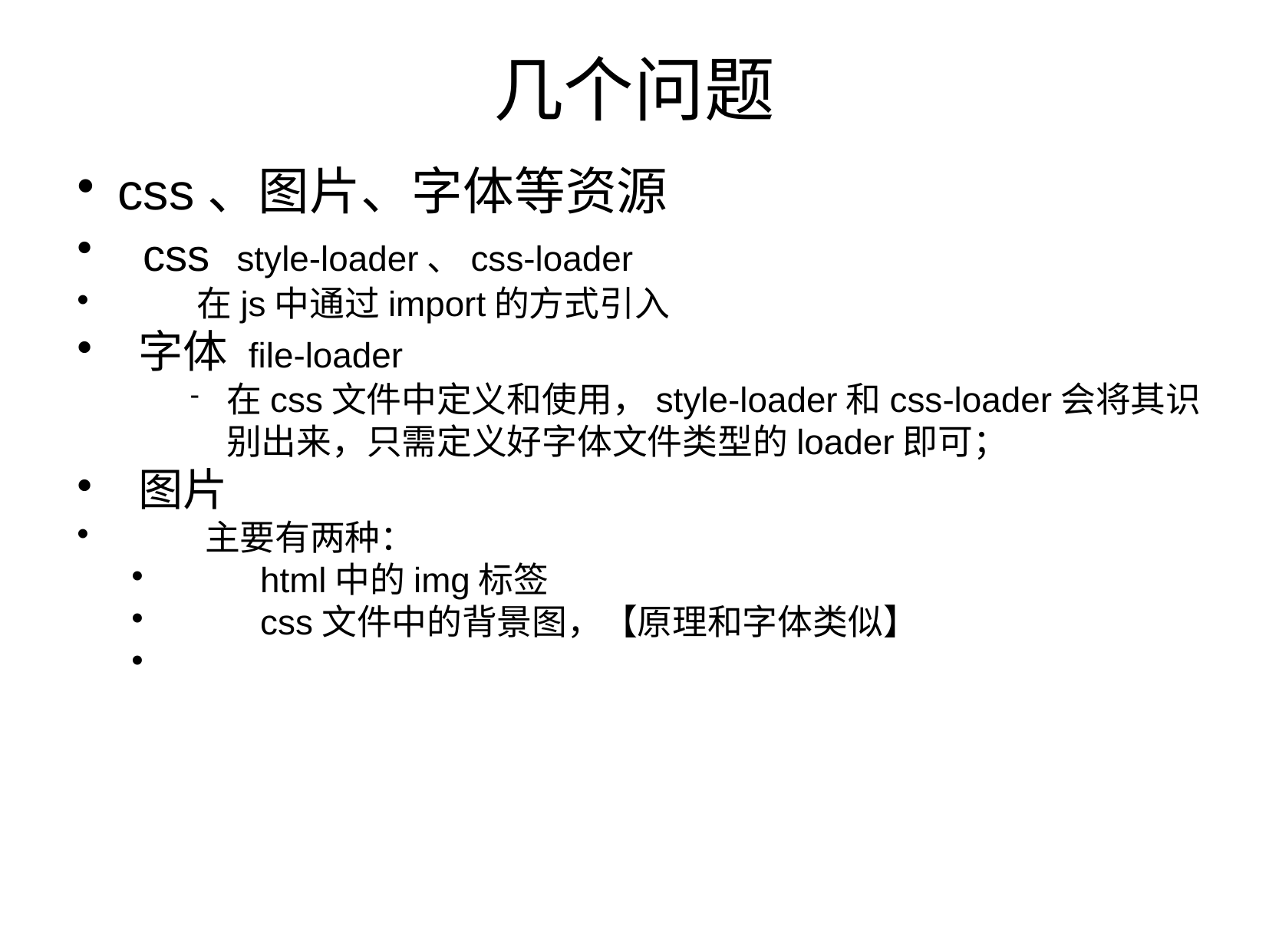

几个问题
css、图片、字体等资源
  css  style-loader、css-loader
         在js中通过import的方式引入
 字体 file-loader
在css文件中定义和使用，style-loader和css-loader会将其识别出来，只需定义好字体文件类型的loader即可；
 图片
          主要有两种：
         html中的img标签
         css文件中的背景图，【原理和字体类似】